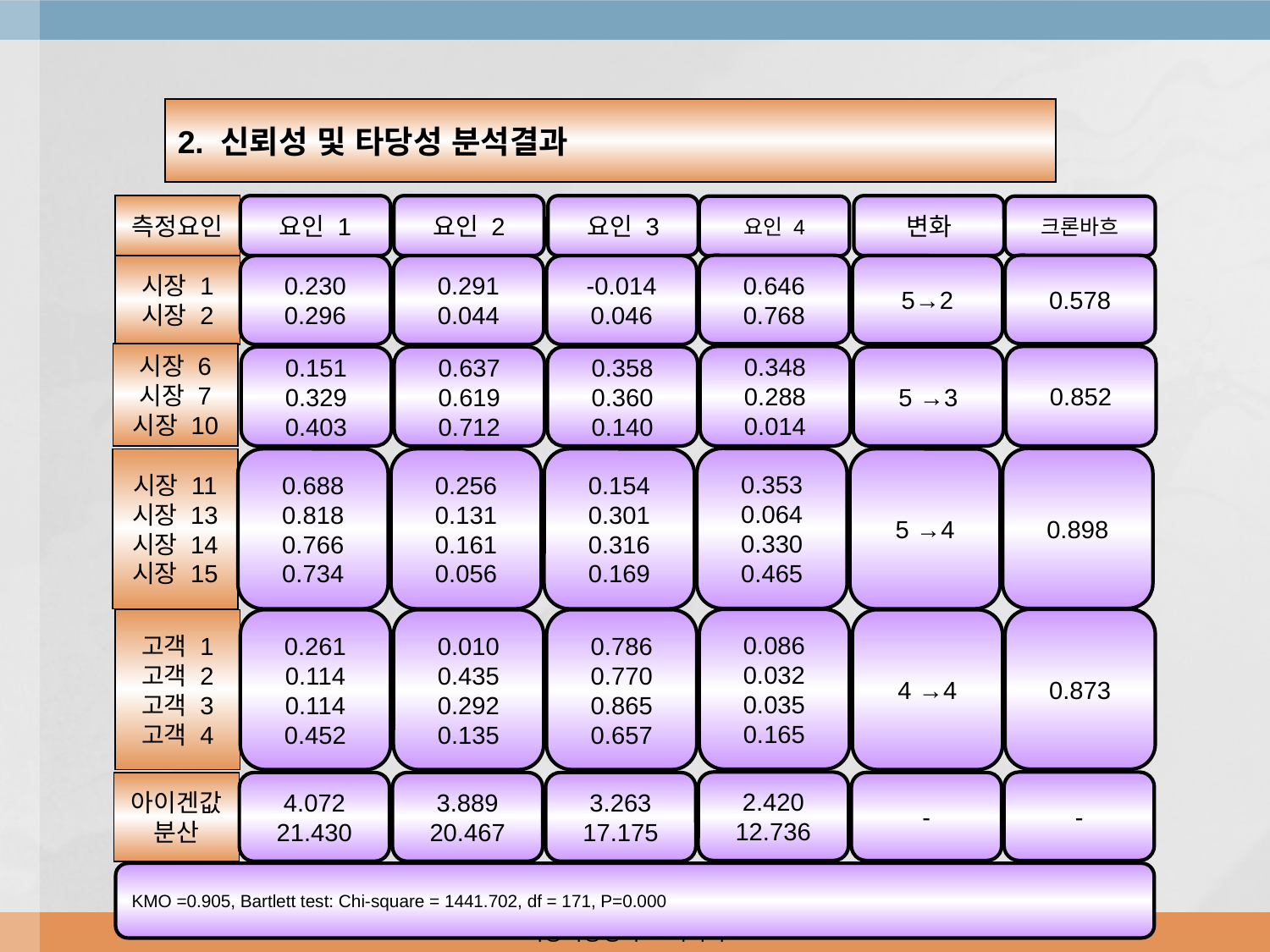

2. 신뢰성 및 타당성 분석결과
측정요인
요인 1
요인 2
요인 3
변화
요인 4
크론바흐
0.646
0.768
0.578
시장 1
시장 2
0.230
0.296
0.291
0.044
-0.014
0.046
5→2
시장 6
시장 7
시장 10
0.348
0.288
0.014
0.852
0.151
0.329
0.403
0.637
0.619
0.712
0.358
0.360
0.140
5 →3
0.353
0.064
0.330
0.465
0.898
시장 11
시장 13
시장 14
시장 15
0.688
0.818
0.766
0.734
0.256
0.131
0.161
0.056
0.154
0.301
0.316
0.169
5 →4
0.086
0.032
0.035
0.165
0.873
고객 1
고객 2
고객 3
고객 4
0.261
0.114
0.114
0.452
0.010
0.435
0.292
0.135
0.786
0.770
0.865
0.657
4 →4
2.420
12.736
-
아이겐값
분산
4.072
21.430
3.889
20.467
3.263
17.175
-
KMO =0.905, Bartlett test: Chi-square = 1441.702, df = 171, P=0.000
시장지향성과 고객서비스